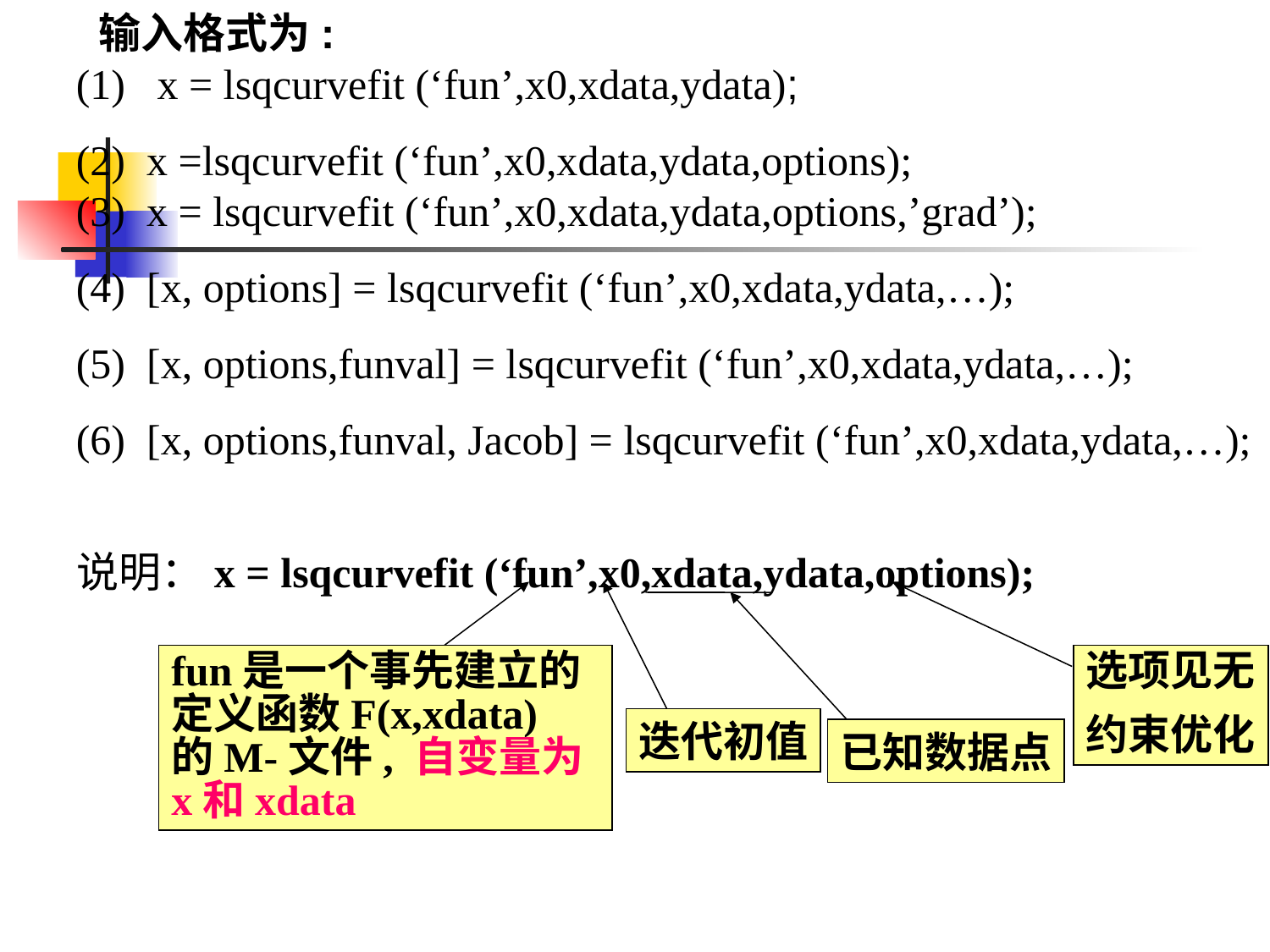

输入格式为:
      (1)   x = lsqcurvefit (‘fun’,x0,xdata,ydata);
 (2)  x =lsqcurvefit (‘fun’,x0,xdata,ydata,options);
      (3)  x = lsqcurvefit (‘fun’,x0,xdata,ydata,options,’grad’);
 (4)  [x, options] = lsqcurvefit (‘fun’,x0,xdata,ydata,…);
 (5)  [x, options,funval] = lsqcurvefit (‘fun’,x0,xdata,ydata,…);
 (6)  [x, options,funval, Jacob] = lsqcurvefit (‘fun’,x0,xdata,ydata,…);
说明：x = lsqcurvefit (‘fun’,x0,xdata,ydata,options);

fun是一个事先建立的定义函数F(x,xdata) 的M-文件, 自变量为x和xdata

迭代初值

选项见无
约束优化

已知数据点